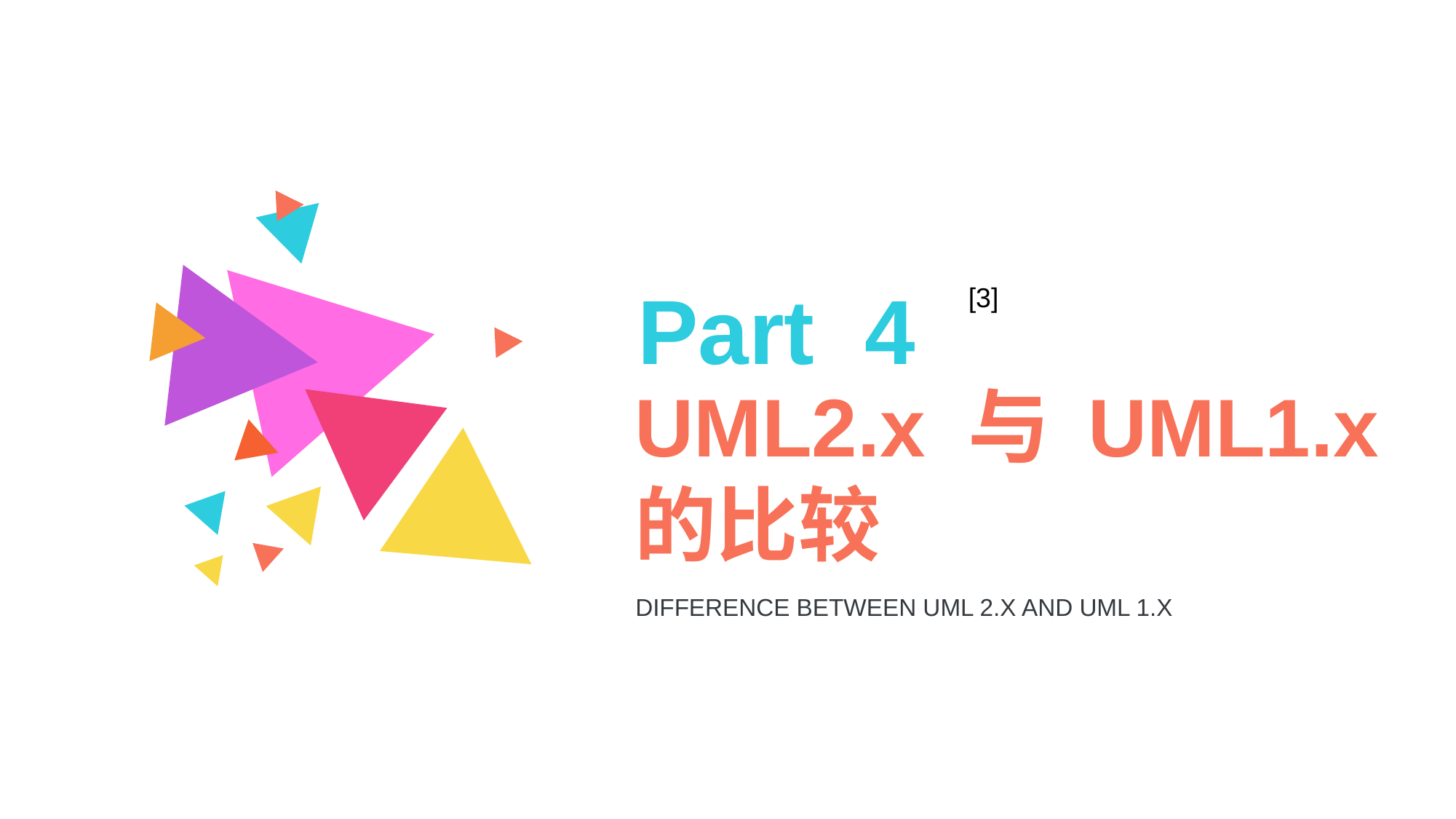

Part  4
UML2.x 与 UML1.x 的比较
[3]

DIFFERENCE BETWEEN UML 2.X AND UML 1.X